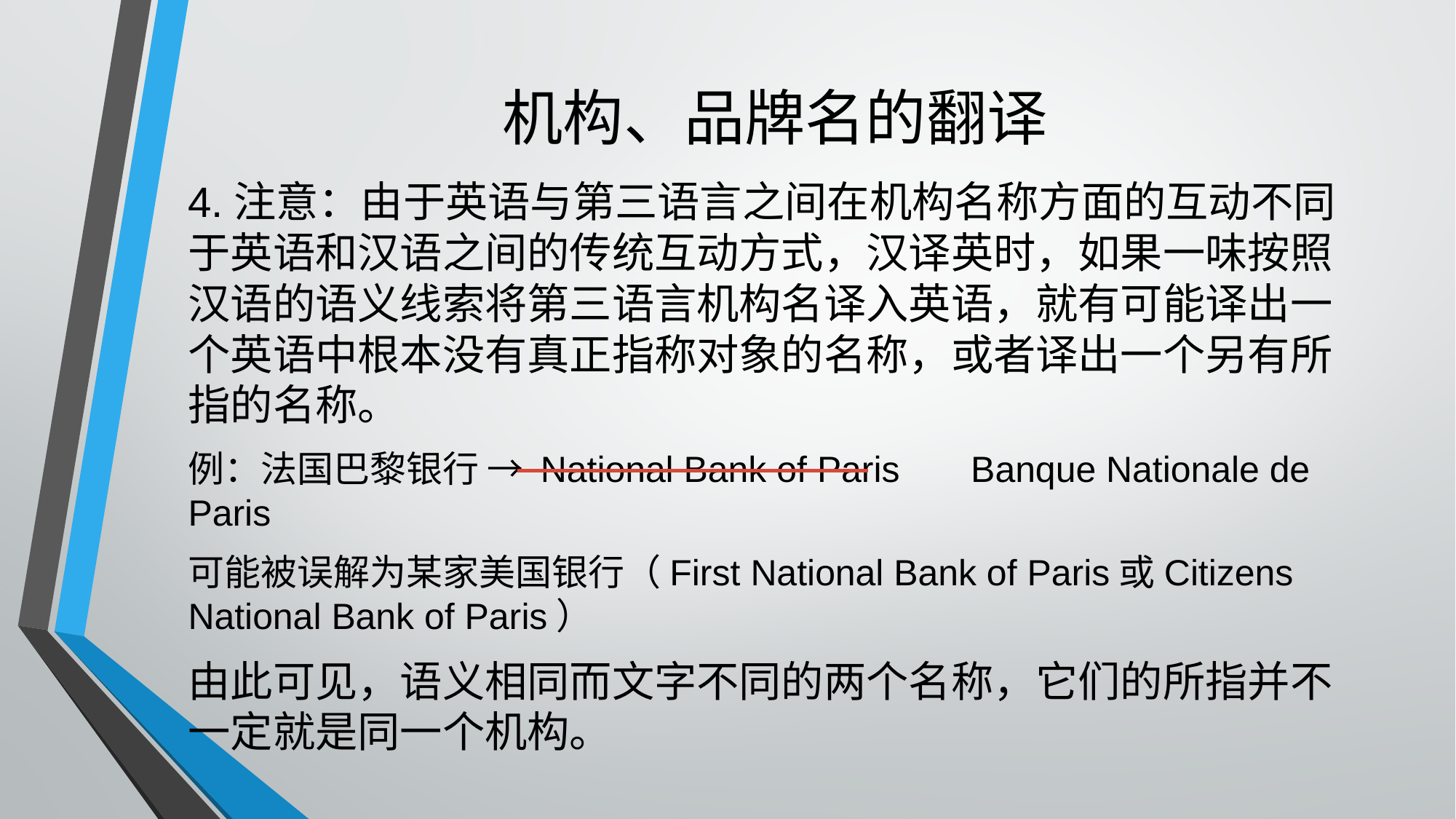

# 机构、品牌名的翻译
4.注意：由于英语与第三语言之间在机构名称方面的互动不同于英语和汉语之间的传统互动方式，汉译英时，如果一味按照汉语的语义线索将第三语言机构名译入英语，就有可能译出一个英语中根本没有真正指称对象的名称，或者译出一个另有所指的名称。
例：法国巴黎银行 → National Bank of Paris       Banque Nationale de Paris
可能被误解为某家美国银行（First National Bank of Paris或Citizens National Bank of Paris）
由此可见，语义相同而文字不同的两个名称，它们的所指并不一定就是同一个机构。